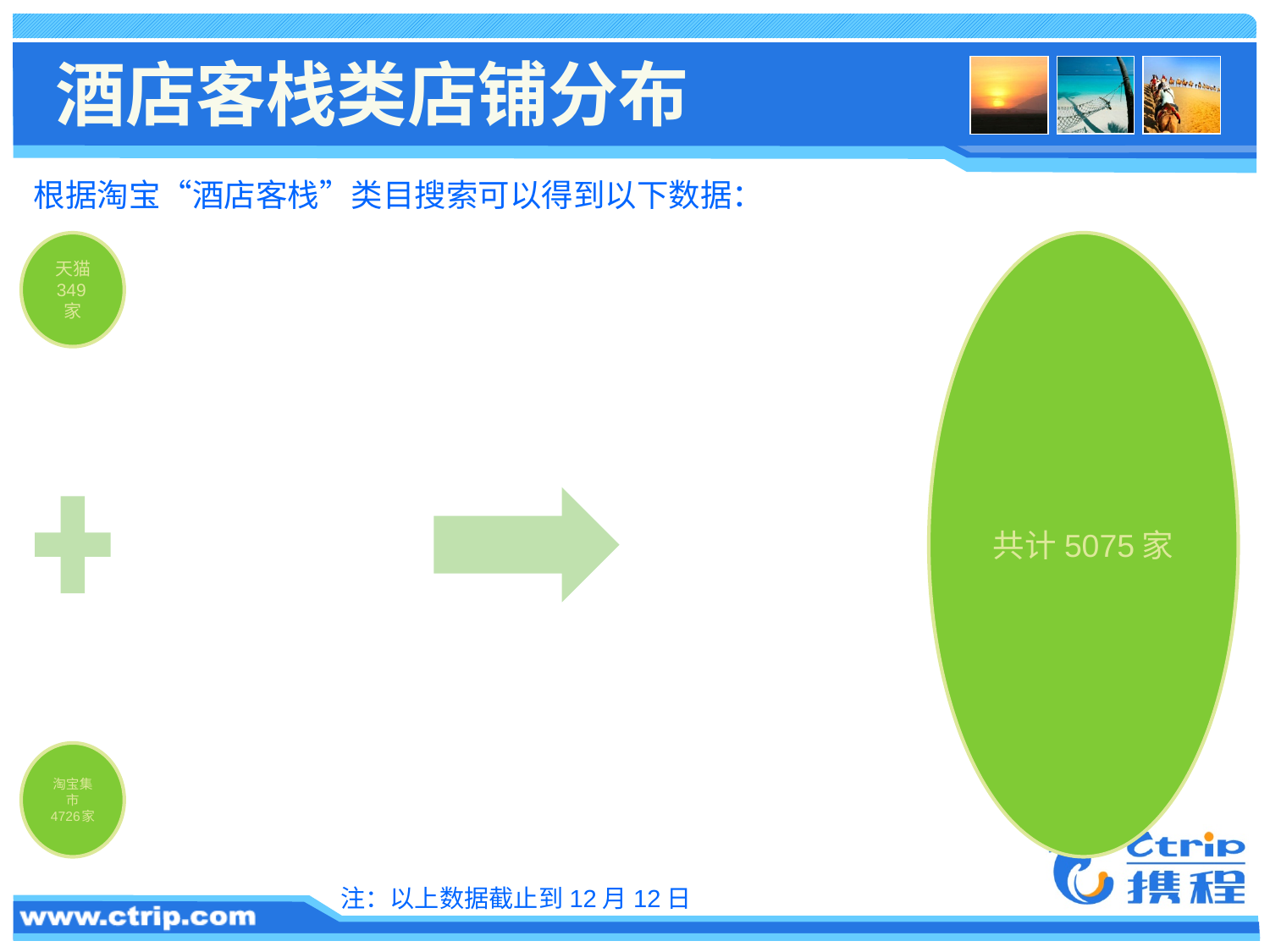

# 酒店客栈类店铺分布
根据淘宝“酒店客栈”类目搜索可以得到以下数据：
天猫
349家
淘宝集市
4726家
共计5075家
注：以上数据截止到12月12日